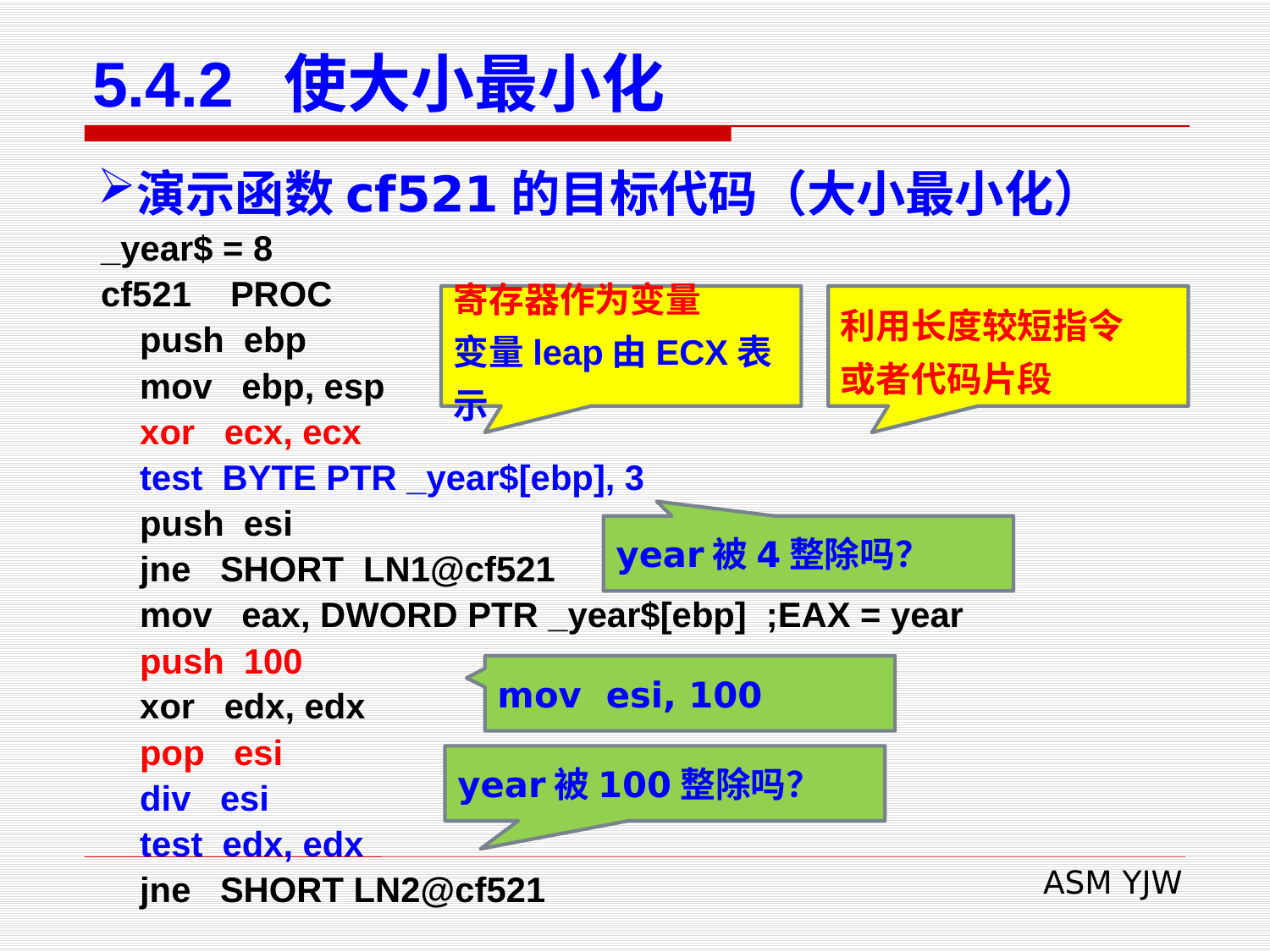

# 5.4.2  使大小最小化
演示函数cf521的目标代码（大小最小化）
_year$ = 8
cf521    PROC
    push  ebp
    mov   ebp, esp
    xor   ecx, ecx
    test  BYTE PTR _year$[ebp], 3
    push  esi
    jne   SHORT  LN1@cf521
    mov   eax, DWORD PTR _year$[ebp]  ;EAX = year
    push  100
    xor   edx, edx
    pop   esi
    div   esi
    test  edx, edx
    jne   SHORT LN2@cf521
寄存器作为变量
变量leap由ECX表示
利用长度较短指令
或者代码片段
year被4整除吗？
mov  esi, 100
year被100整除吗？